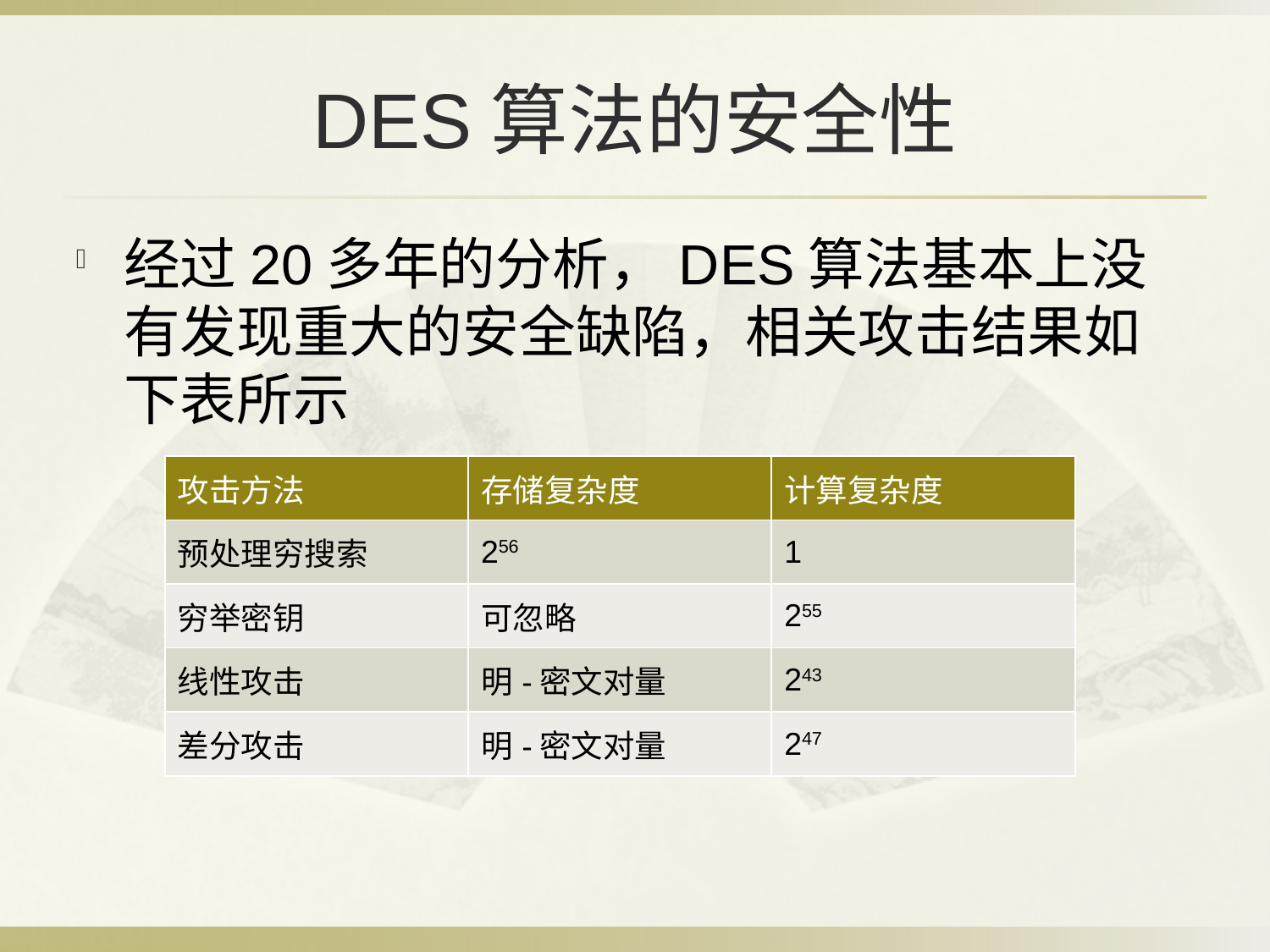

# DES算法的安全性
经过20多年的分析，DES算法基本上没有发现重大的安全缺陷，相关攻击结果如下表所示
| 攻击方法 | 存储复杂度 | 计算复杂度 |
| --- | --- | --- |
| 预处理穷搜索 | 256 | 1 |
| 穷举密钥 | 可忽略 | 255 |
| 线性攻击 | 明-密文对量 | 243 |
| 差分攻击 | 明-密文对量 | 247 |